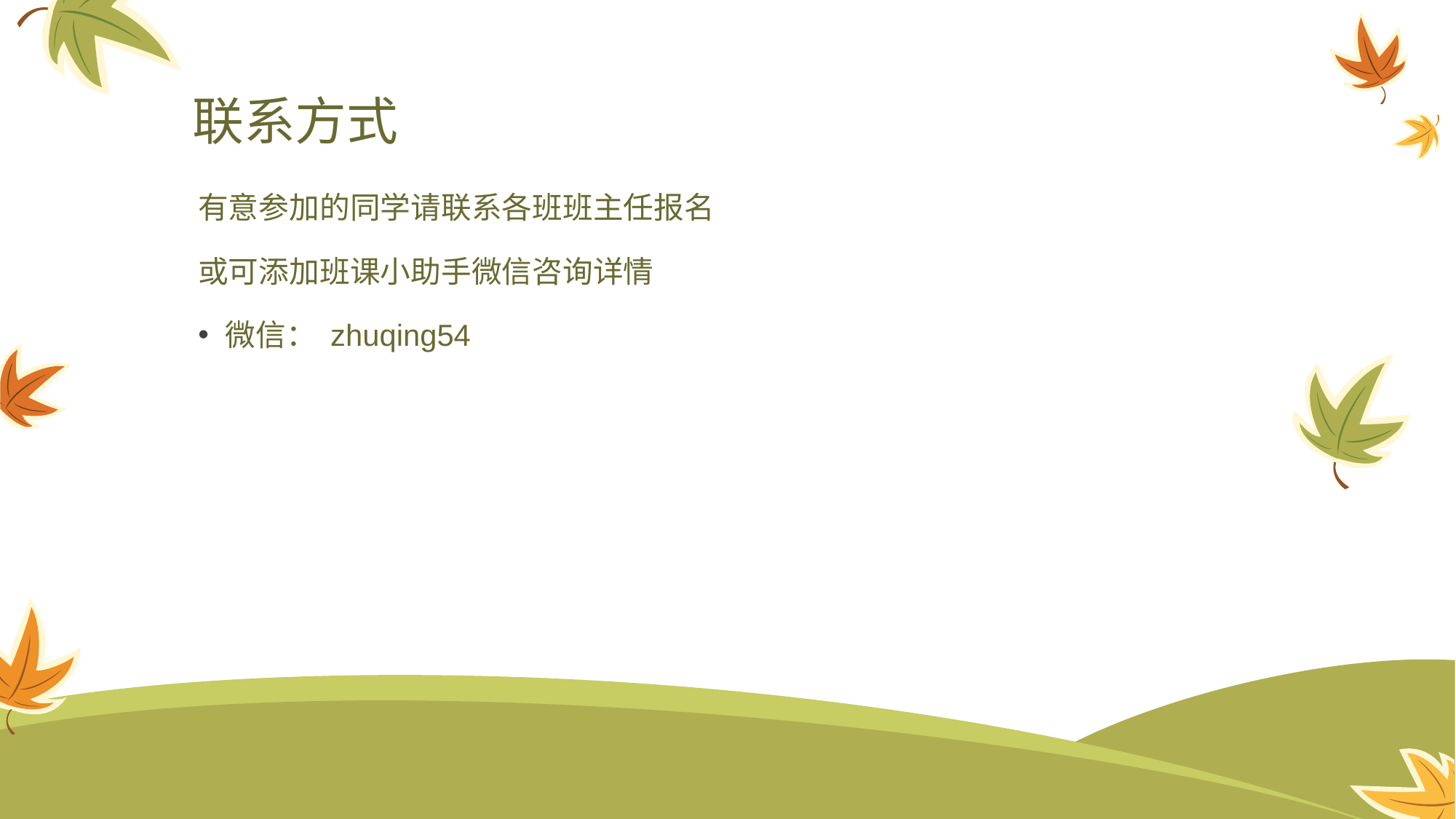

联系方式
有意参加的同学请联系各班班主任报名
或可添加班课小助手微信咨询详情
微信： zhuqing54